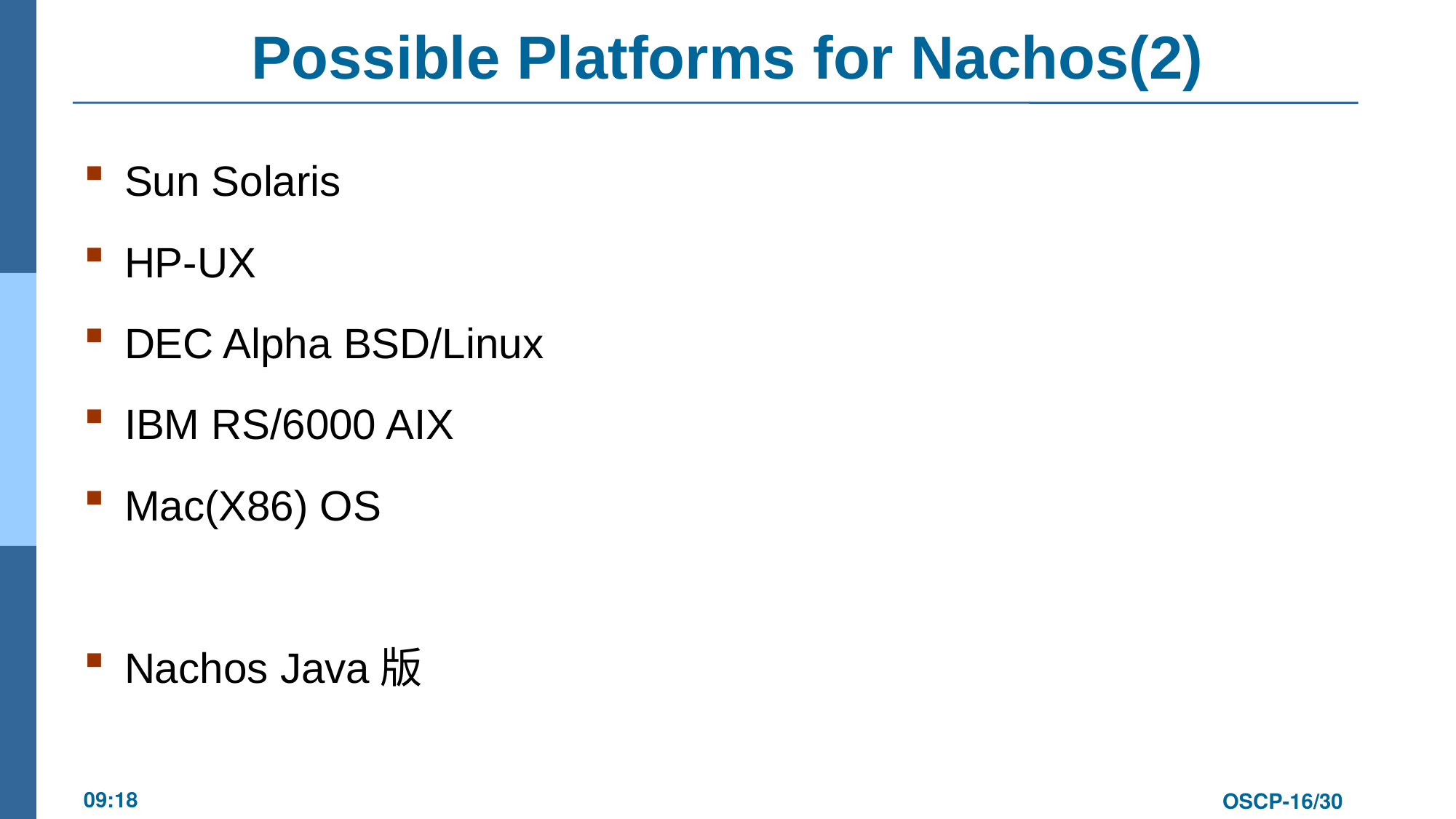

# Possible Platforms for Nachos(2)
Sun Solaris
HP-UX
DEC Alpha BSD/Linux
IBM RS/6000 AIX
Mac(X86) OS

Nachos Java版